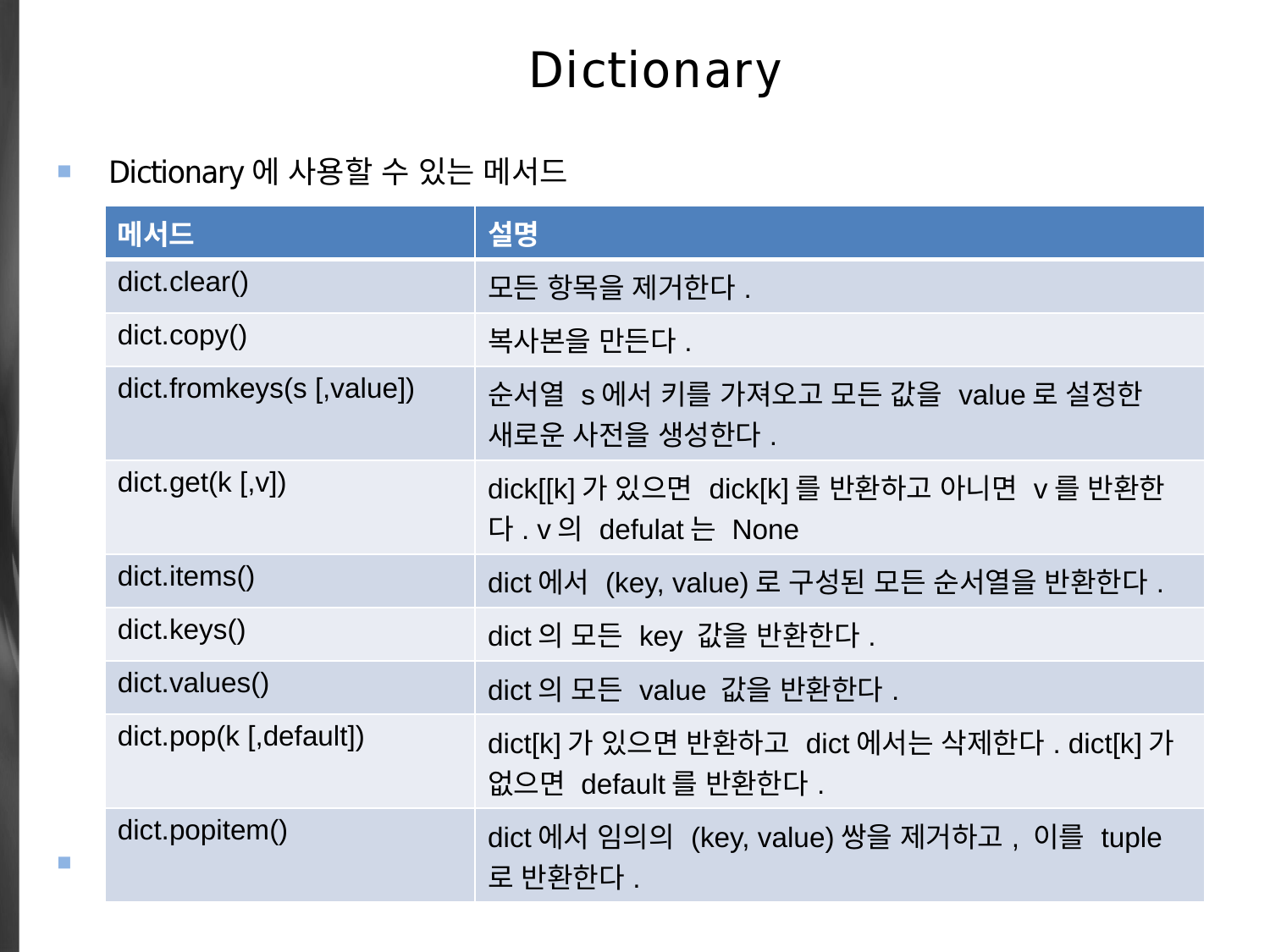

# Dictionary
Dictionary에 사용할 수 있는 메서드

http://www.tutorialspoint.com/python/python_dictionary.htm
| 메서드 | 설명 |
| --- | --- |
| dict.clear() | 모든 항목을 제거한다. |
| dict.copy() | 복사본을 만든다. |
| dict.fromkeys(s [,value]) | 순서열 s에서 키를 가져오고 모든 값을 value로 설정한 새로운 사전을 생성한다. |
| dict.get(k [,v]) | dick[[k]가 있으면 dick[k]를 반환하고 아니면 v를 반환한다. v의 defulat는 None |
| dict.items() | dict에서 (key, value)로 구성된 모든 순서열을 반환한다. |
| dict.keys() | dict의 모든 key 값을 반환한다. |
| dict.values() | dict의 모든 value 값을 반환한다. |
| dict.pop(k [,default]) | dict[k]가 있으면 반환하고 dict에서는 삭제한다. dict[k]가 없으면 default를 반환한다. |
| dict.popitem() | dict에서 임의의 (key, value)쌍을 제거하고, 이를 tuple로 반환한다. |